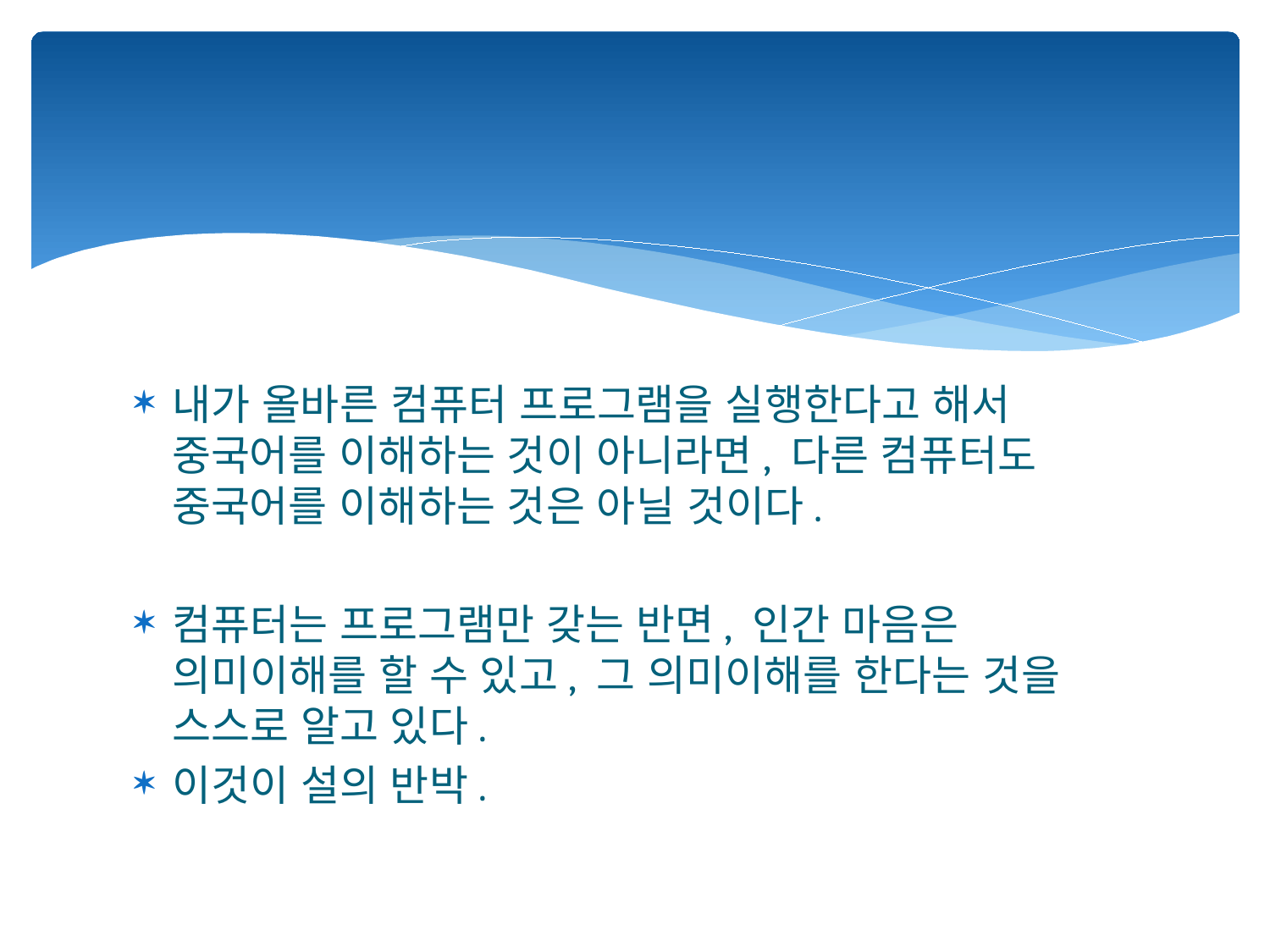

#
내가 올바른 컴퓨터 프로그램을 실행한다고 해서 중국어를 이해하는 것이 아니라면, 다른 컴퓨터도 중국어를 이해하는 것은 아닐 것이다.

컴퓨터는 프로그램만 갖는 반면, 인간 마음은 의미이해를 할 수 있고, 그 의미이해를 한다는 것을 스스로 알고 있다.
이것이 설의 반박.